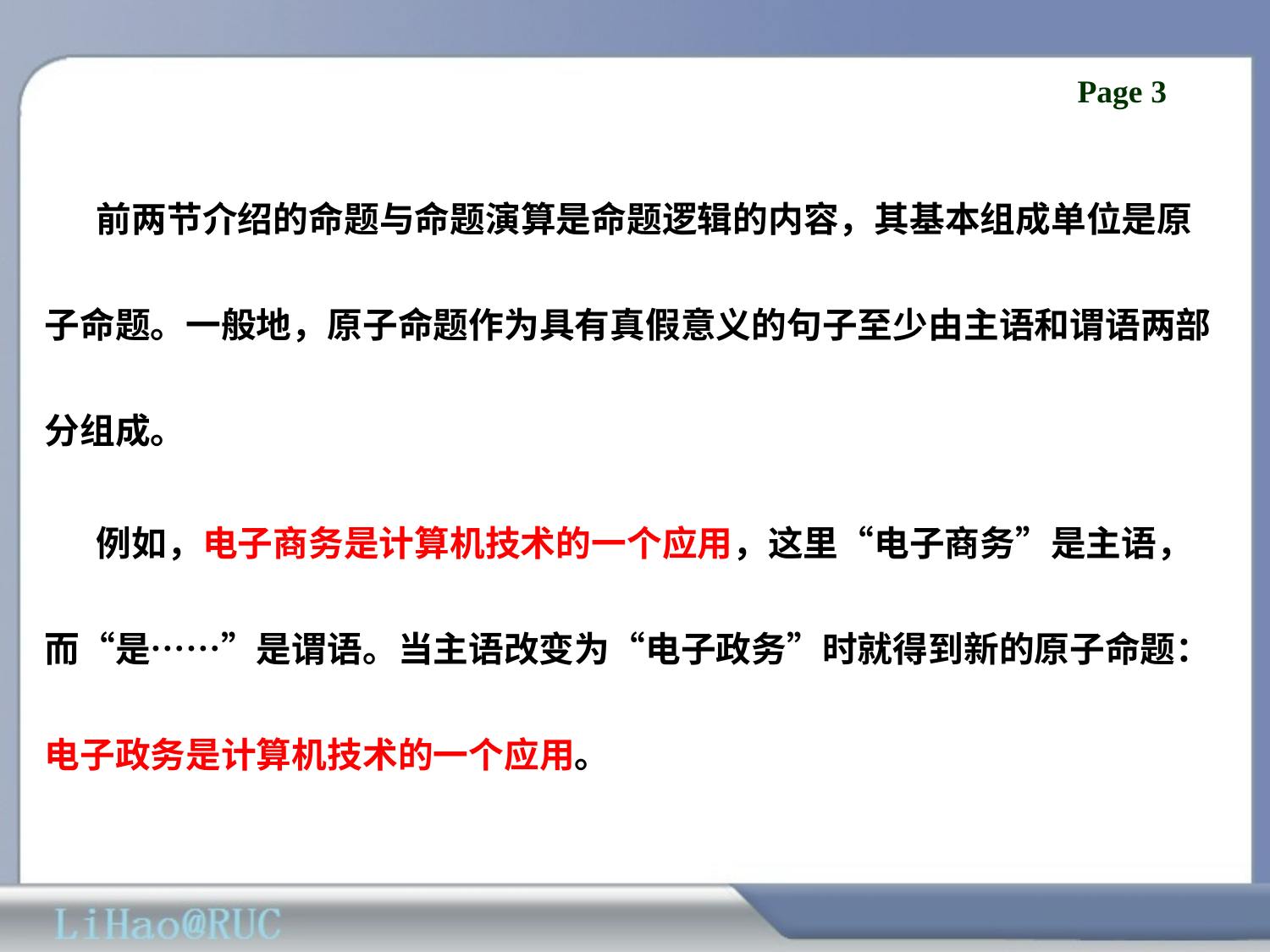

前两节介绍的命题与命题演算是命题逻辑的内容，其基本组成单位是原子命题。一般地，原子命题作为具有真假意义的句子至少由主语和谓语两部分组成。
例如，电子商务是计算机技术的一个应用，这里“电子商务”是主语，而“是……”是谓语。当主语改变为“电子政务”时就得到新的原子命题：电子政务是计算机技术的一个应用。